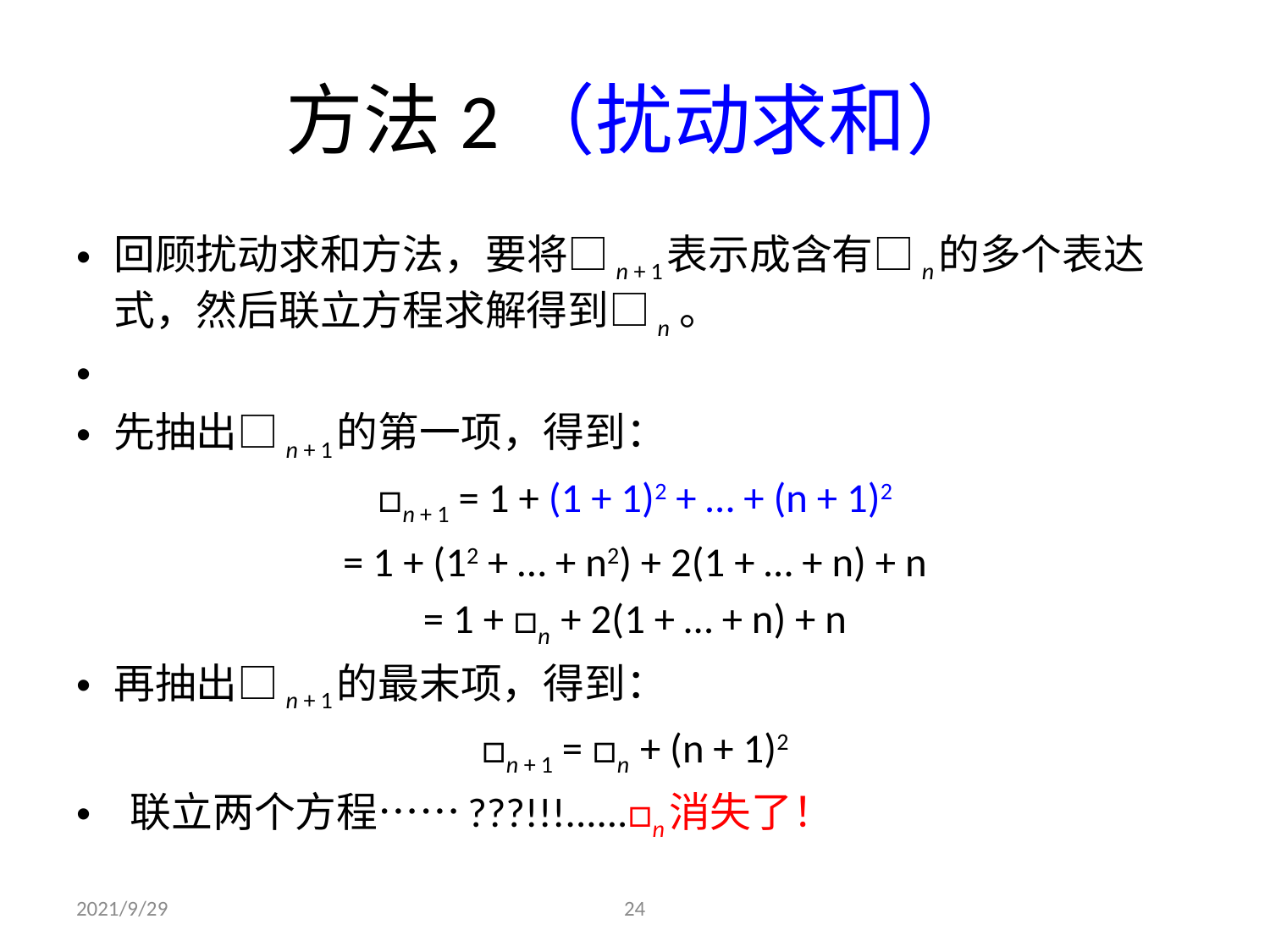

# 方法2（扰动求和）
回顾扰动求和方法，要将□n + 1表示成含有□n的多个表达式，然后联立方程求解得到□n 。

先抽出□n + 1的第一项，得到：
□n + 1 = 1 + (1 + 1)2 + … + (n + 1)2
= 1 + (12 + … + n2) + 2(1 + … + n) + n
= 1 + □n  + 2(1 + … + n) + n
再抽出□n + 1的最末项，得到：
□n + 1 = □n  + (n + 1)2
 联立两个方程……???!!!......□n消失了！
2021/9/29
24